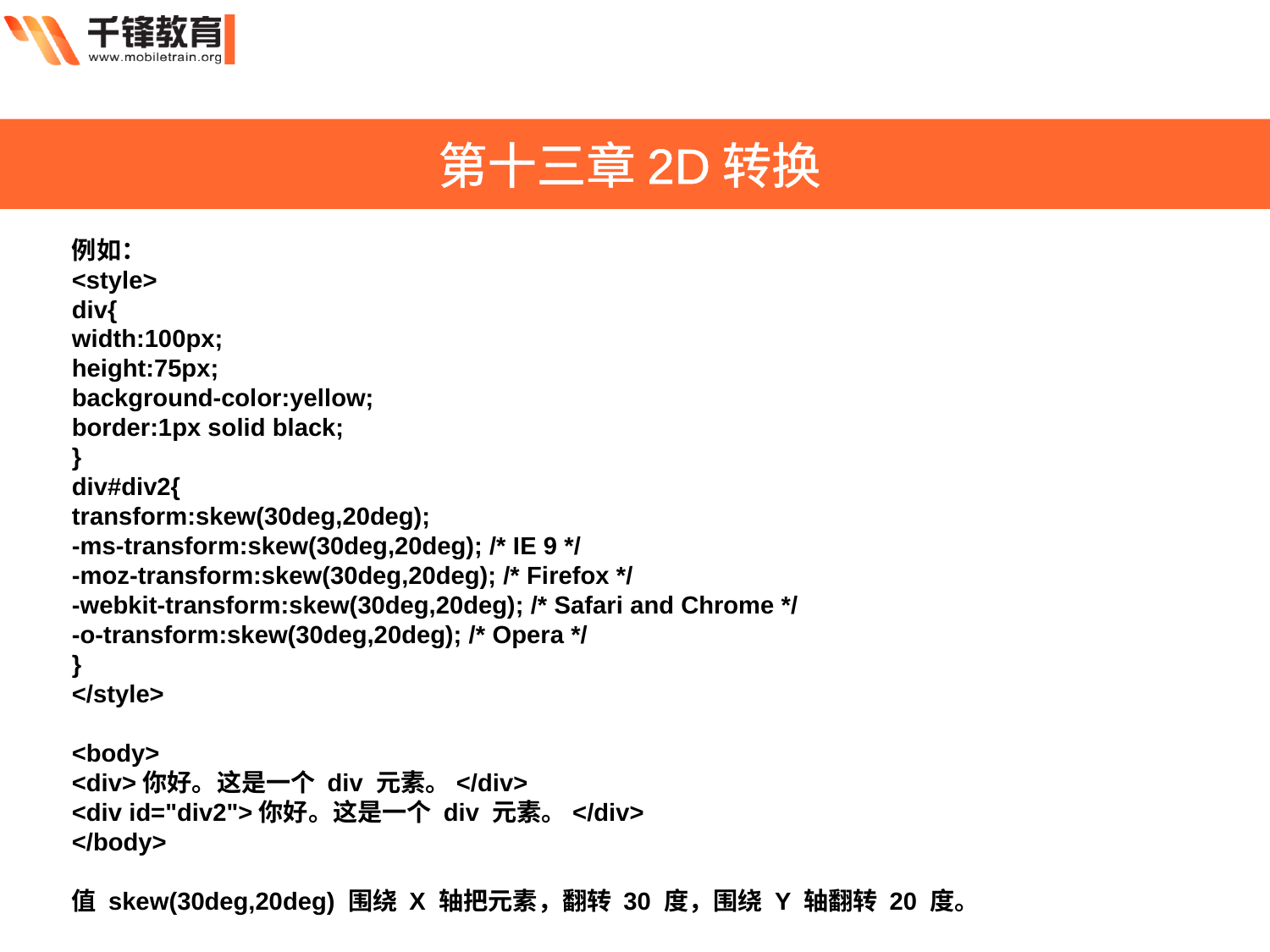

第十三章2D转换
例如：
<style>
div{
width:100px;
height:75px;
background-color:yellow;
border:1px solid black;
}
div#div2{
transform:skew(30deg,20deg);
-ms-transform:skew(30deg,20deg); /* IE 9 */
-moz-transform:skew(30deg,20deg); /* Firefox */
-webkit-transform:skew(30deg,20deg); /* Safari and Chrome */
-o-transform:skew(30deg,20deg); /* Opera */
}
</style>

<body>
<div>你好。这是一个 div 元素。</div>
<div id="div2">你好。这是一个 div 元素。</div>
</body>

值 skew(30deg,20deg) 围绕 X 轴把元素，翻转 30 度，围绕 Y 轴翻转 20 度。